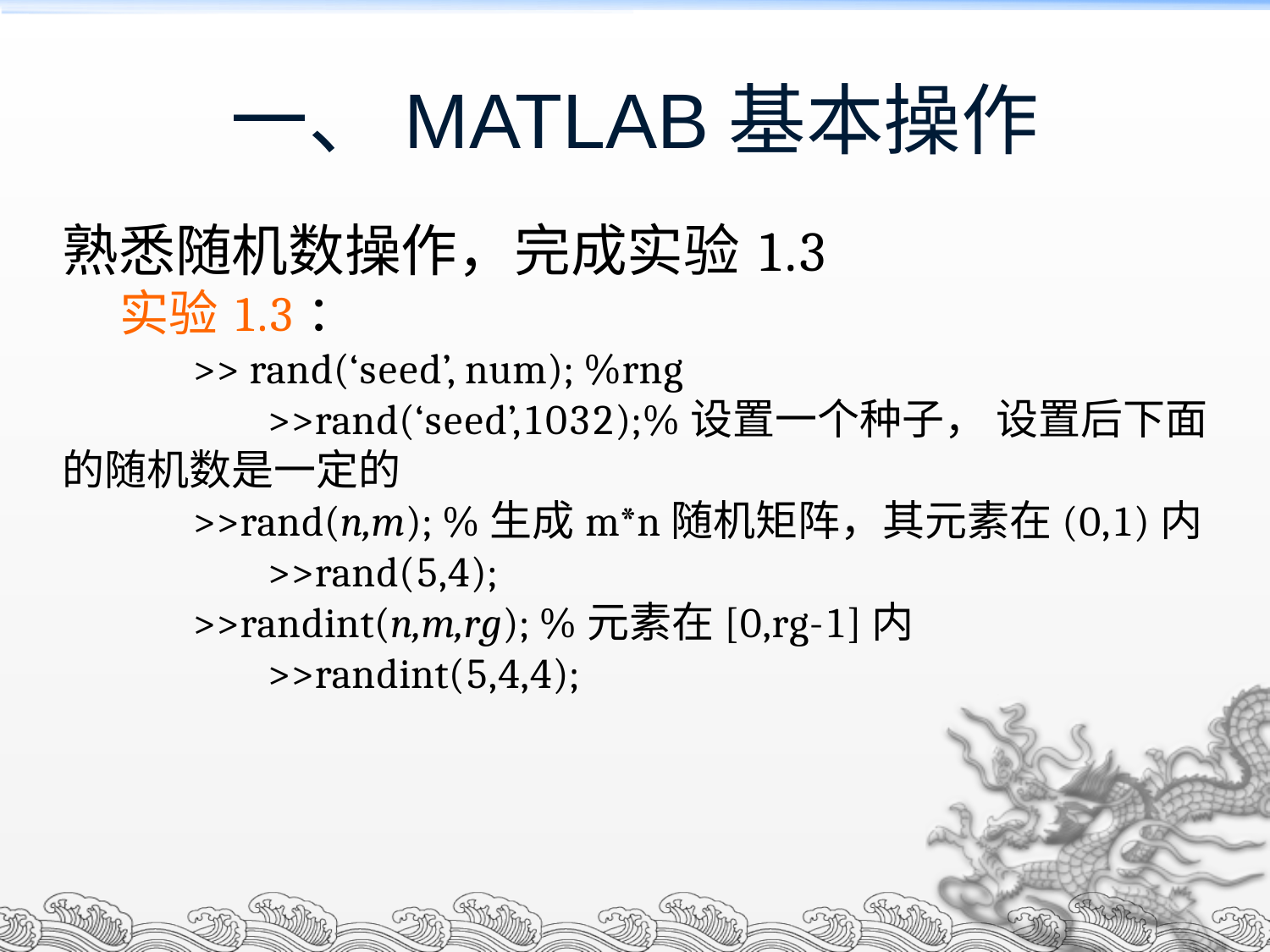

一、MATLAB基本操作
熟悉随机数操作，完成实验1.3
     实验1.3：
              >> rand(‘seed’, num); %rng
                      >>rand(‘seed’,1032);%设置一个种子， 设置后下面的随机数是一定的
              >>rand(n,m); %生成m*n随机矩阵，其元素在(0,1)内
                      >>rand(5,4);
              >>randint(n,m,rg); %元素在[0,rg-1]内
                      >>randint(5,4,4);